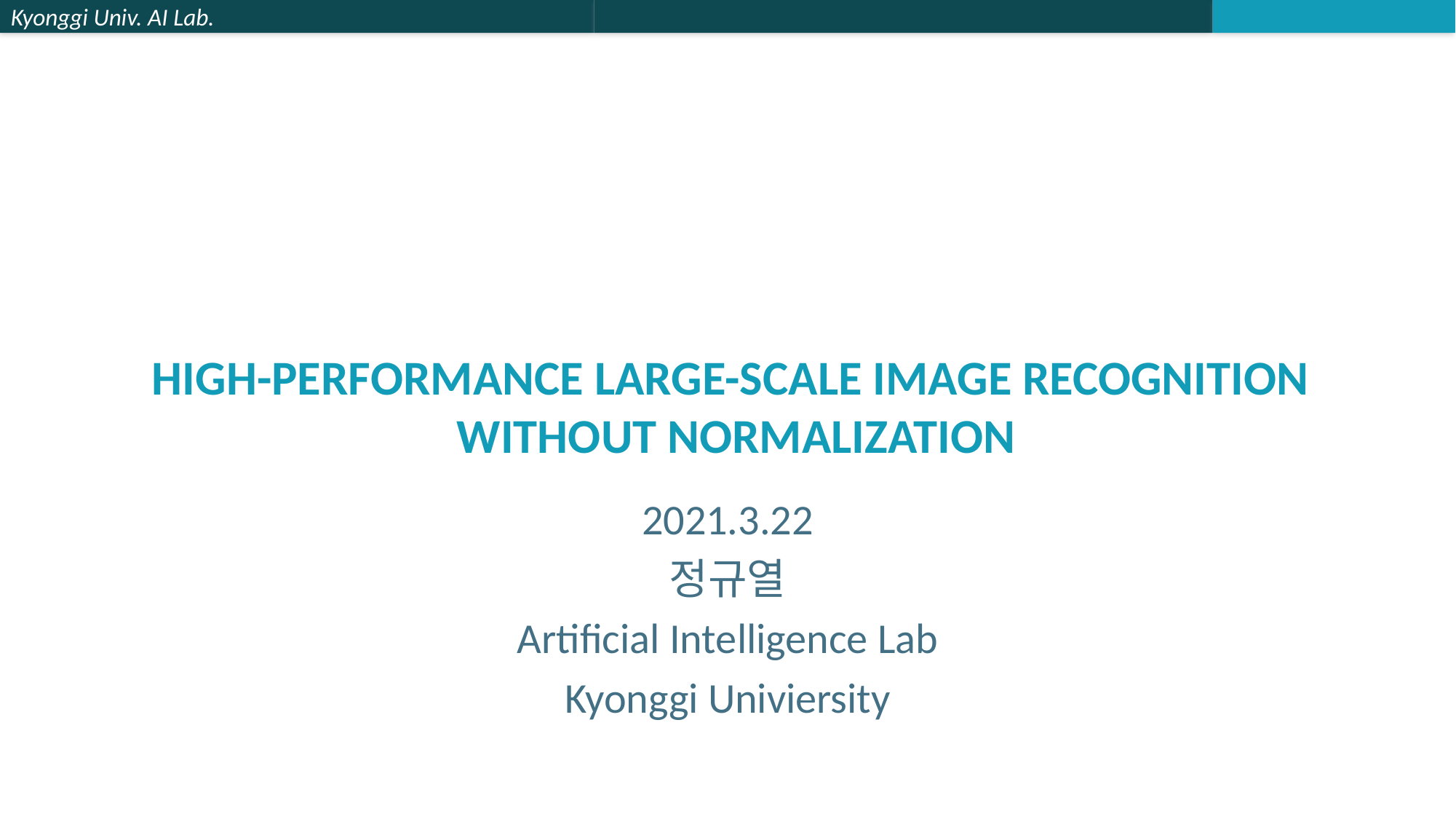

# High-Performance Large-Scale Image Recognition Without Normalization
2021.3.22
정규열
Artificial Intelligence Lab
Kyonggi Univiersity